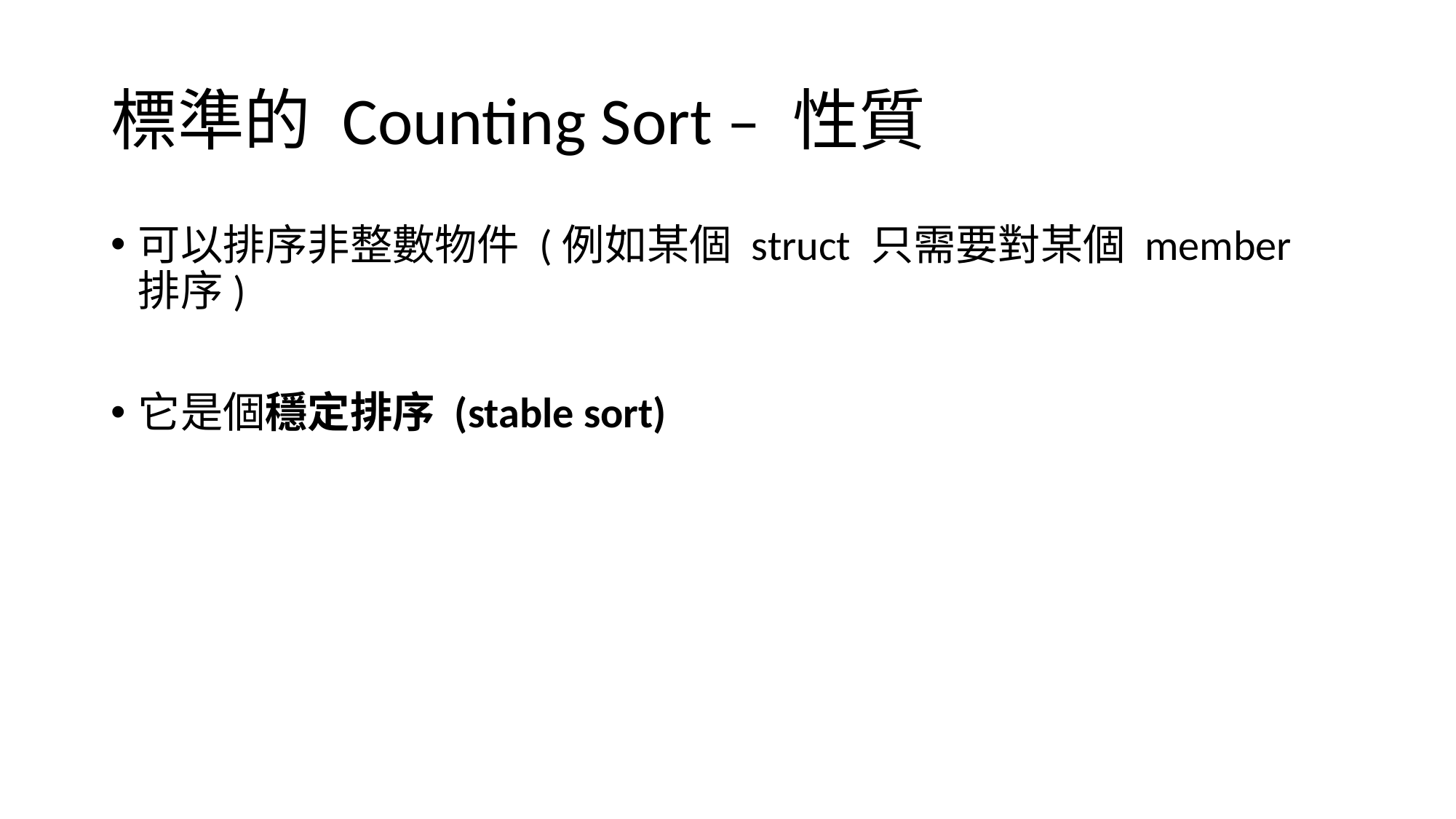

# 標準的 Counting Sort – 性質
可以排序非整數物件 (例如某個 struct 只需要對某個 member 排序)

它是個穩定排序 (stable sort)